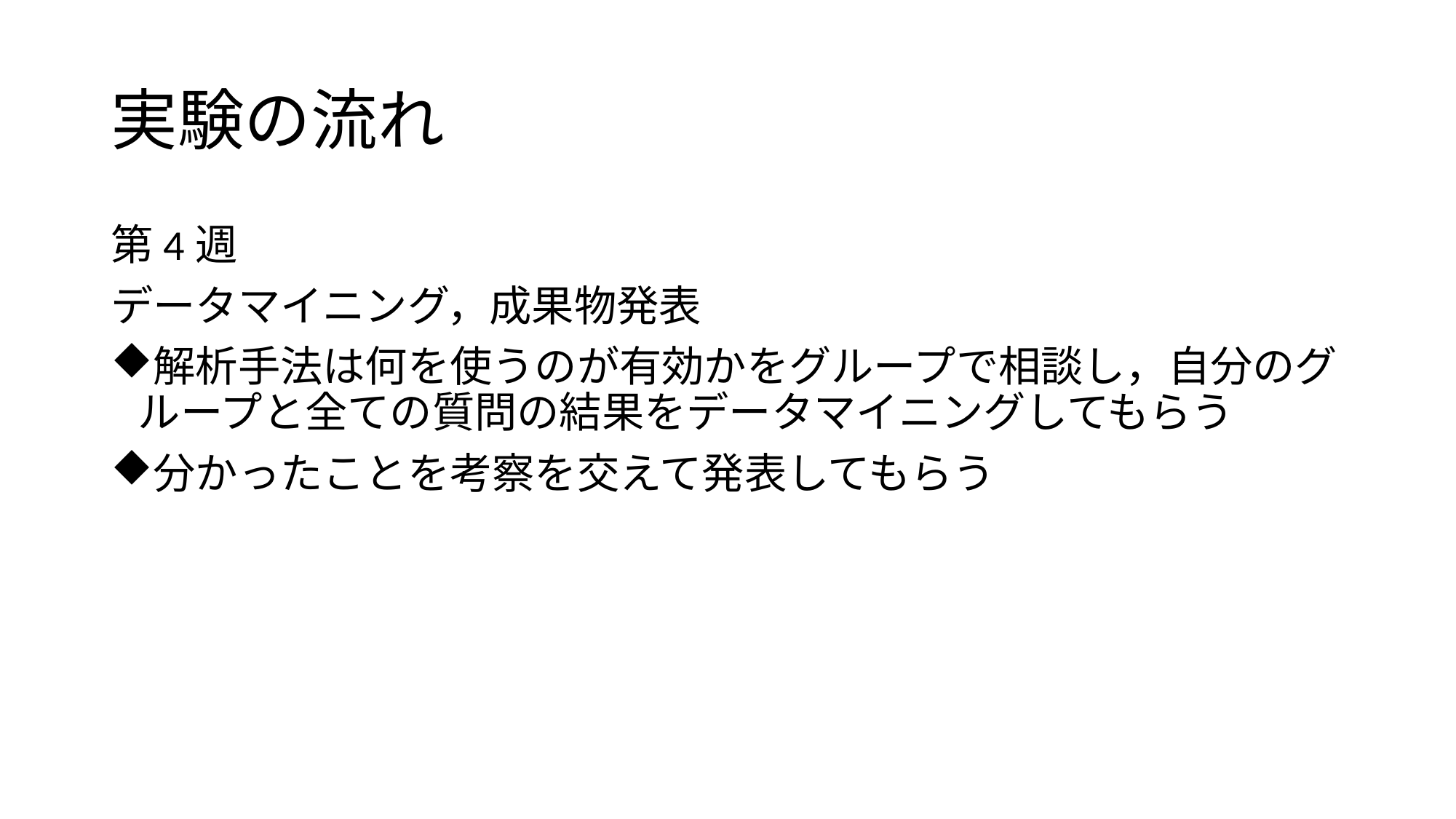

# 実験の流れ
第4週
データマイニング，成果物発表
解析手法は何を使うのが有効かをグループで相談し，自分のグループと全ての質問の結果をデータマイニングしてもらう
分かったことを考察を交えて発表してもらう